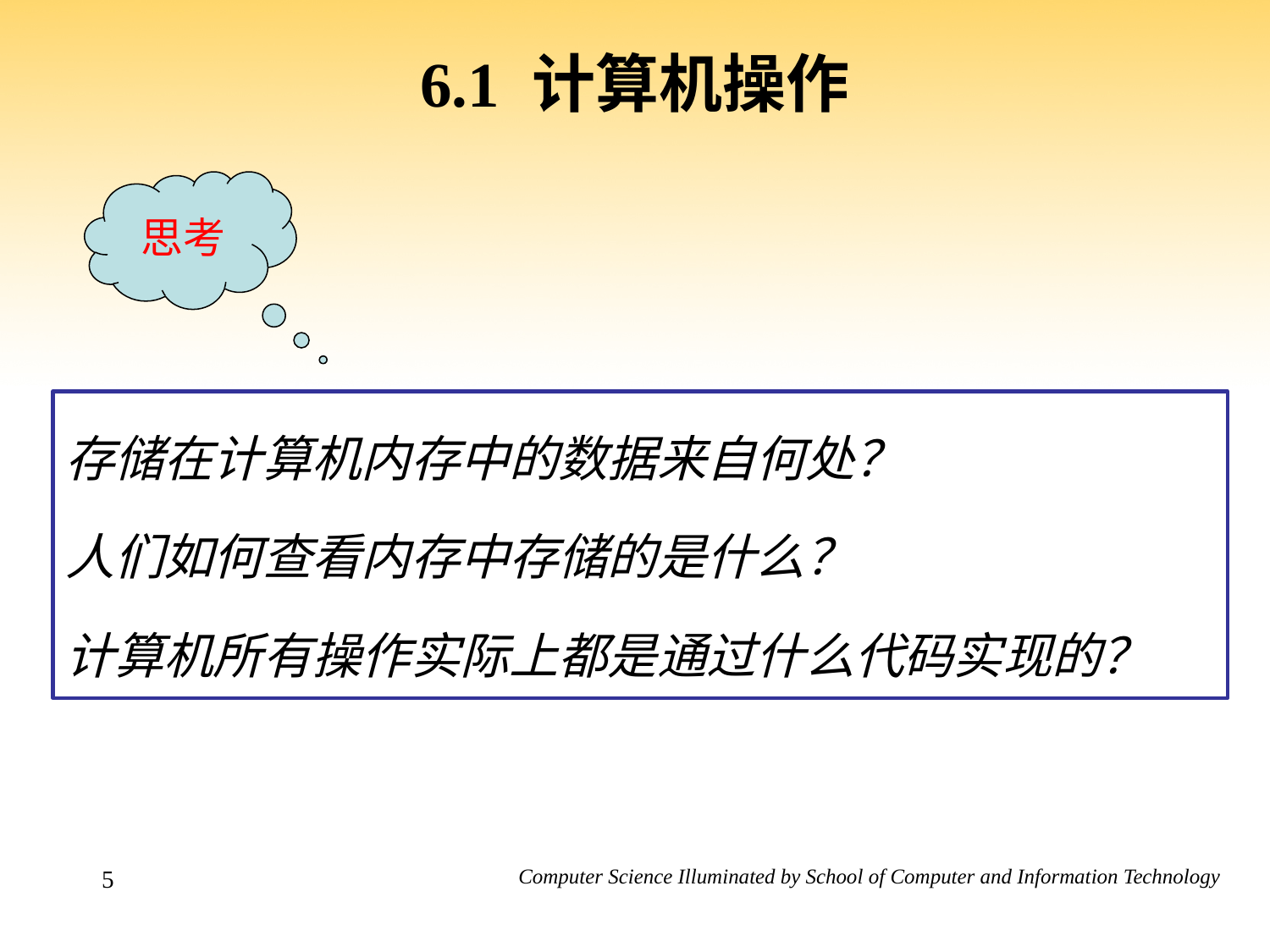

# 6.1 计算机操作
思考
存储在计算机内存中的数据来自何处？
人们如何查看内存中存储的是什么？
计算机所有操作实际上都是通过什么代码实现的？
5